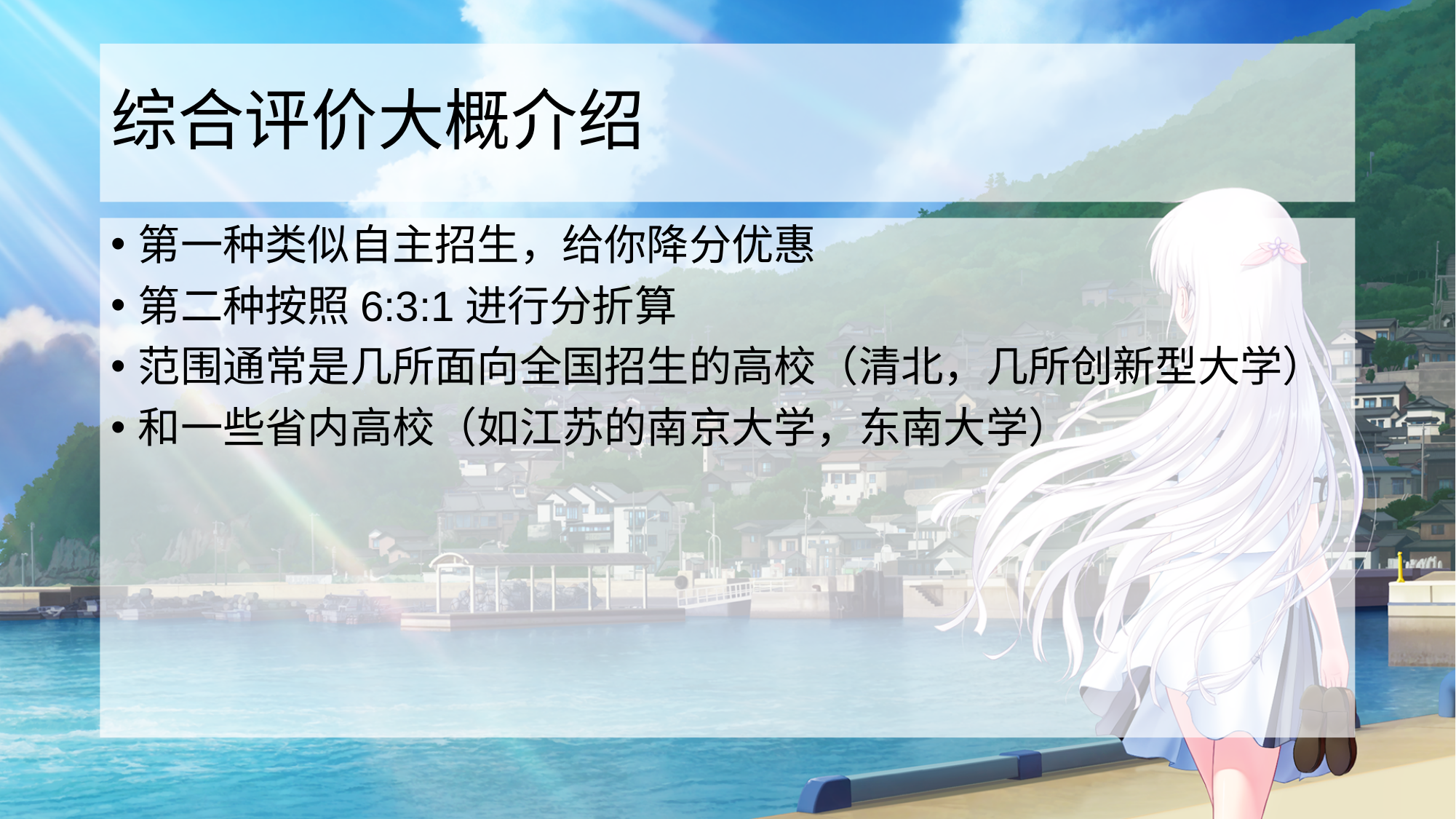

# 综合评价大概介绍
第一种类似自主招生，给你降分优惠
第二种按照6:3:1进行分折算
范围通常是几所面向全国招生的高校（清北，几所创新型大学）
和一些省内高校（如江苏的南京大学，东南大学）